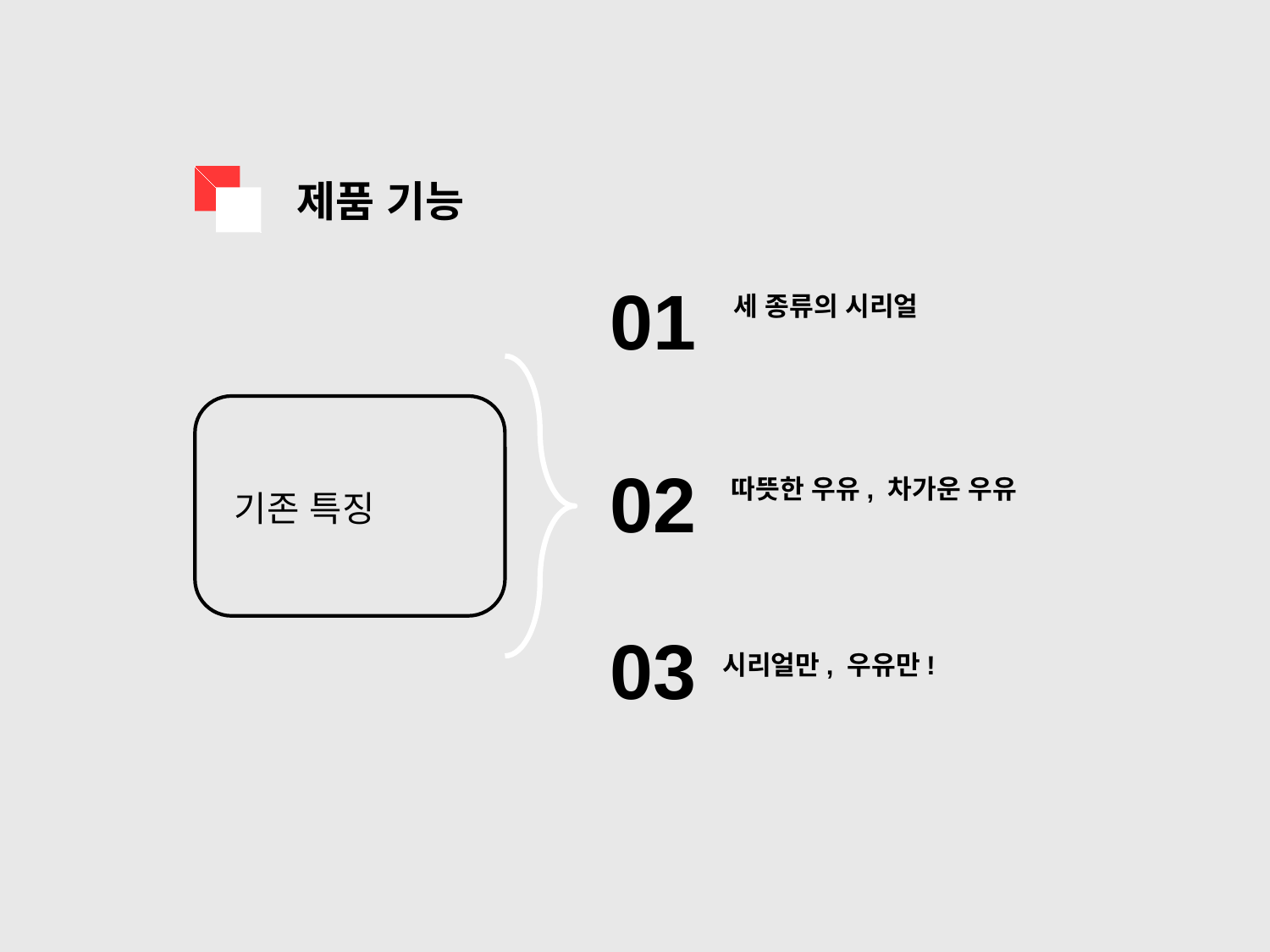

제품 기능

01
세 종류의 시리얼

02
따뜻한 우유, 차가운 우유
기존 특징
03
시리얼만, 우유만!